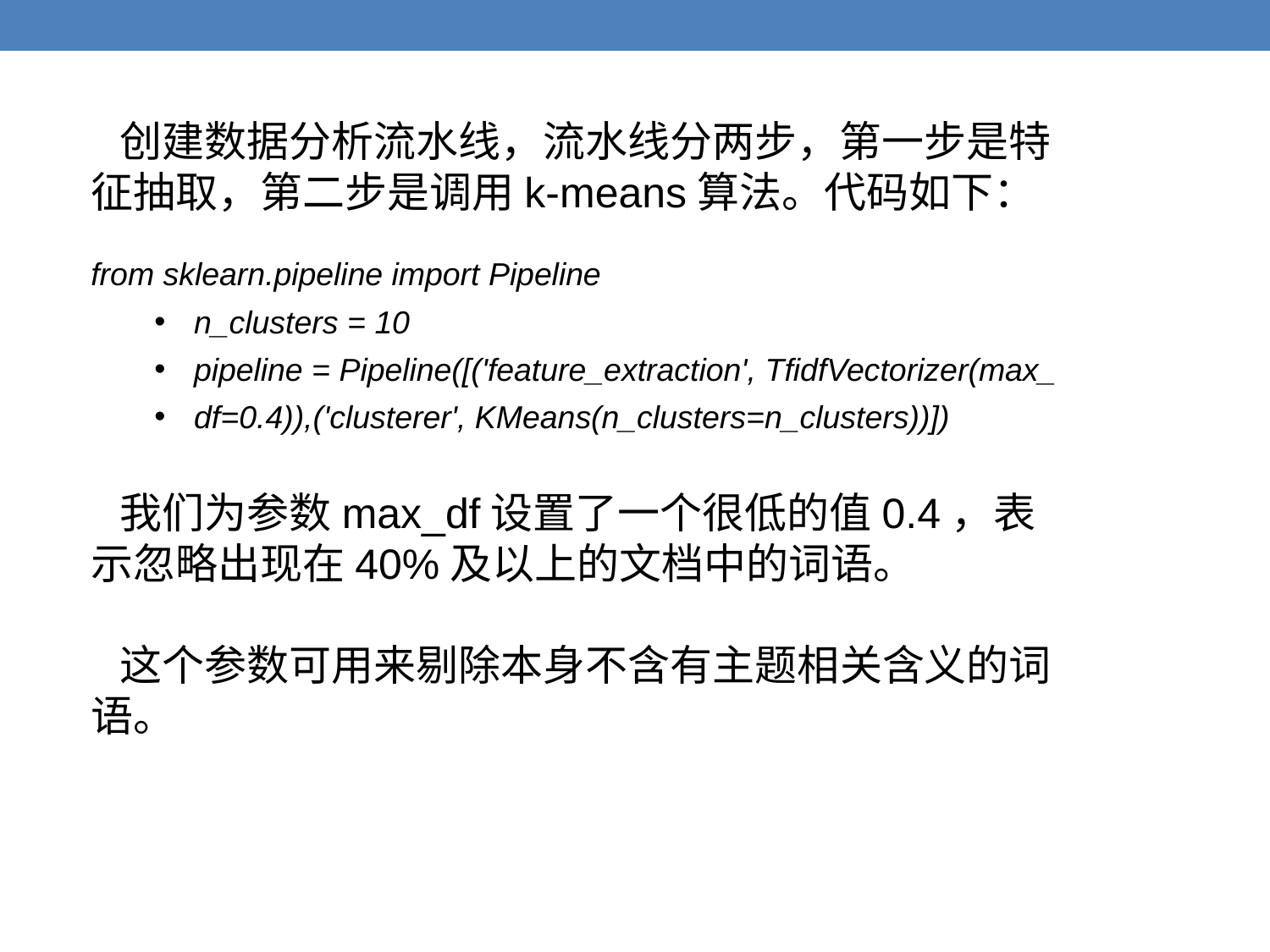

创建数据分析流水线，流水线分两步，第一步是特征抽取，第二步是调用k-means算法。代码如下：

from sklearn.pipeline import Pipeline
n_clusters = 10
pipeline = Pipeline([('feature_extraction', TfidfVectorizer(max_
df=0.4)),('clusterer', KMeans(n_clusters=n_clusters))])

  我们为参数max_df设置了一个很低的值0.4，表示忽略出现在40%及以上的文档中的词语。

  这个参数可用来剔除本身不含有主题相关含义的词语。